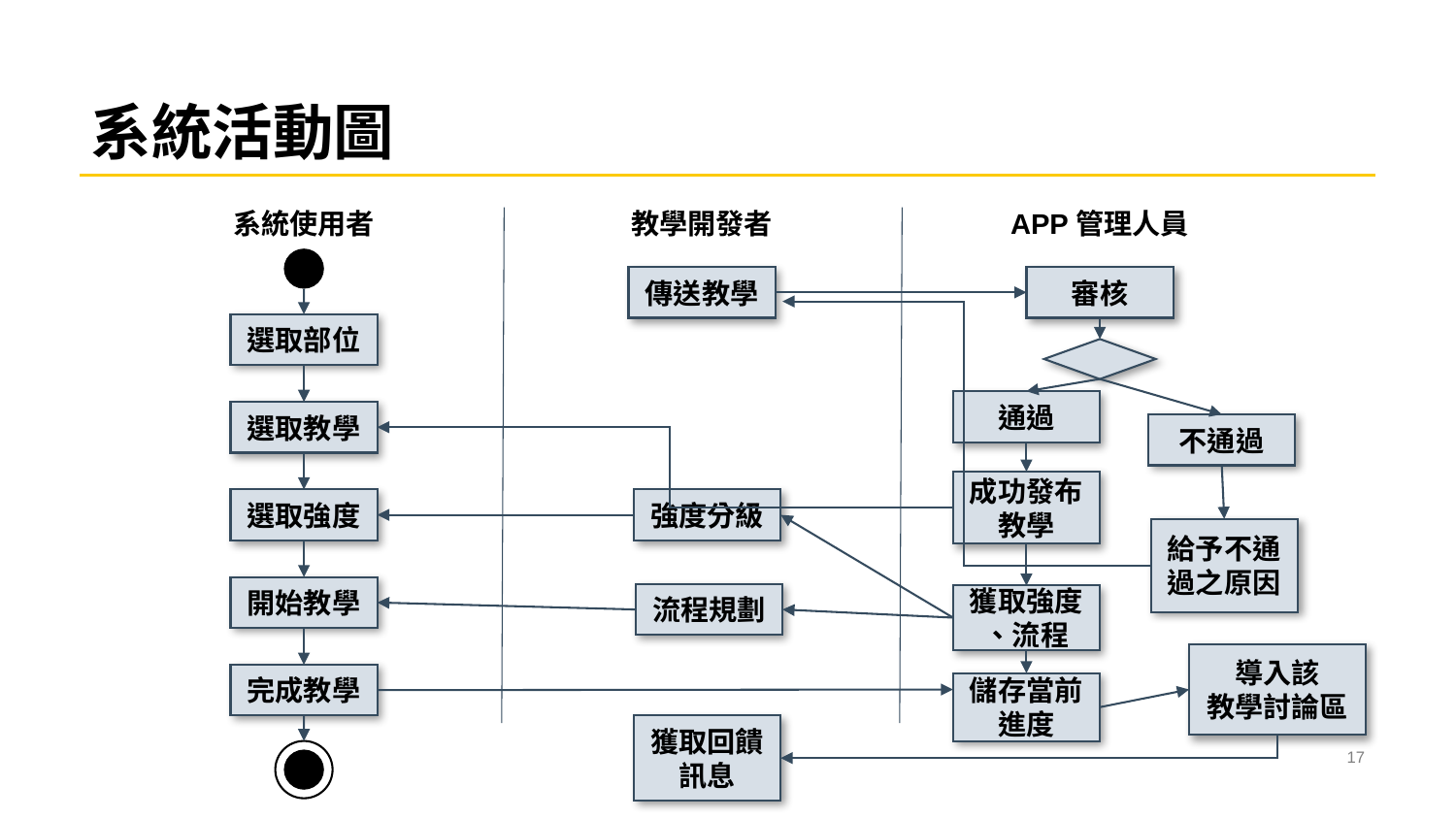

# 系統活動圖
系統使用者
教學開發者
APP管理人員

傳送教學
審核
選取部位

通過
選取教學
不通過
成功發布教學
選取強度
強度分級
給予不通過之原因
開始教學
流程規劃
獲取強度
、流程
導入該
教學討論區
完成教學
儲存當前進度
獲取回饋訊息

17